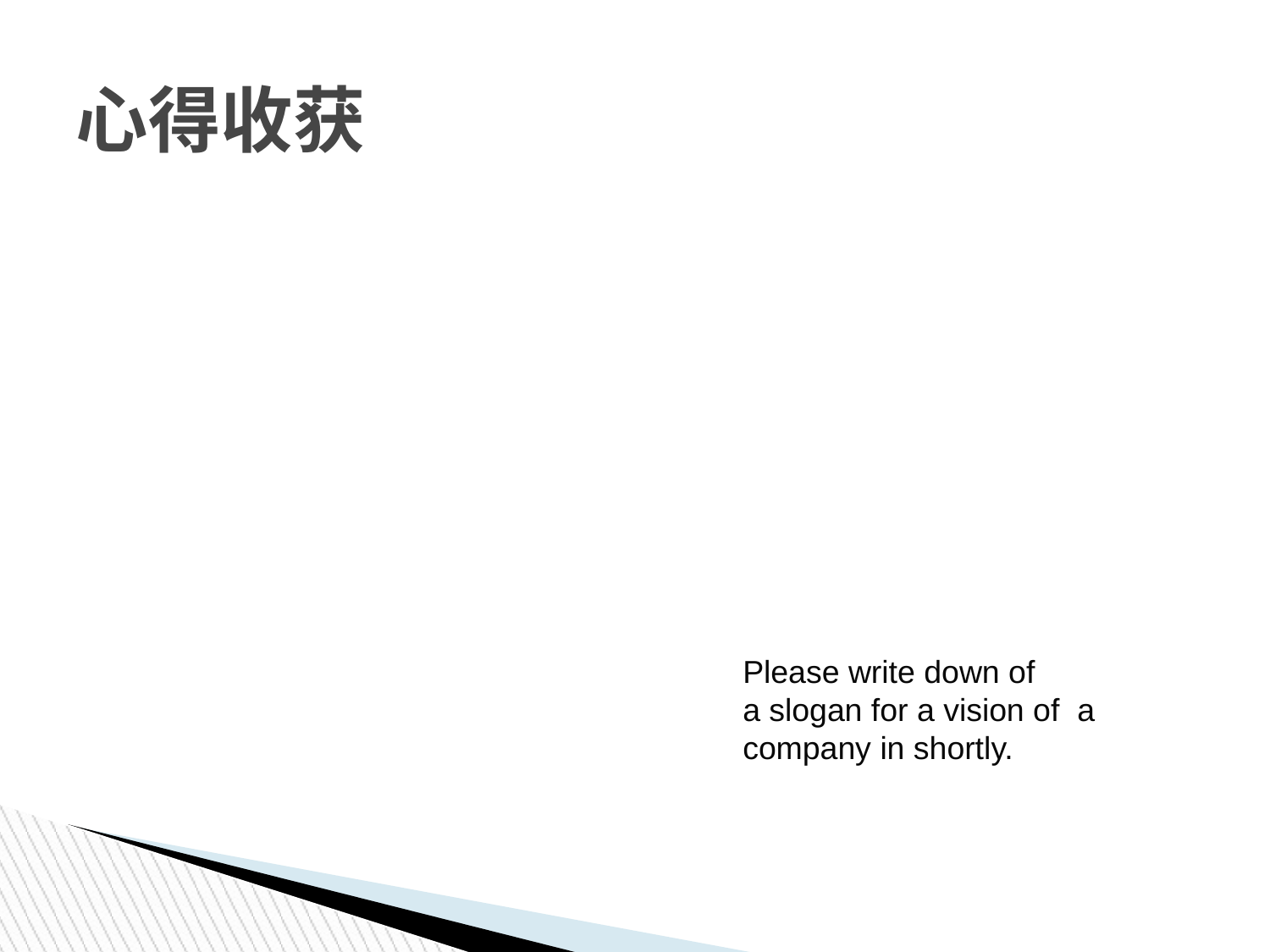

# 心得收获
Please write down of
a slogan for a vision of  a company in shortly.